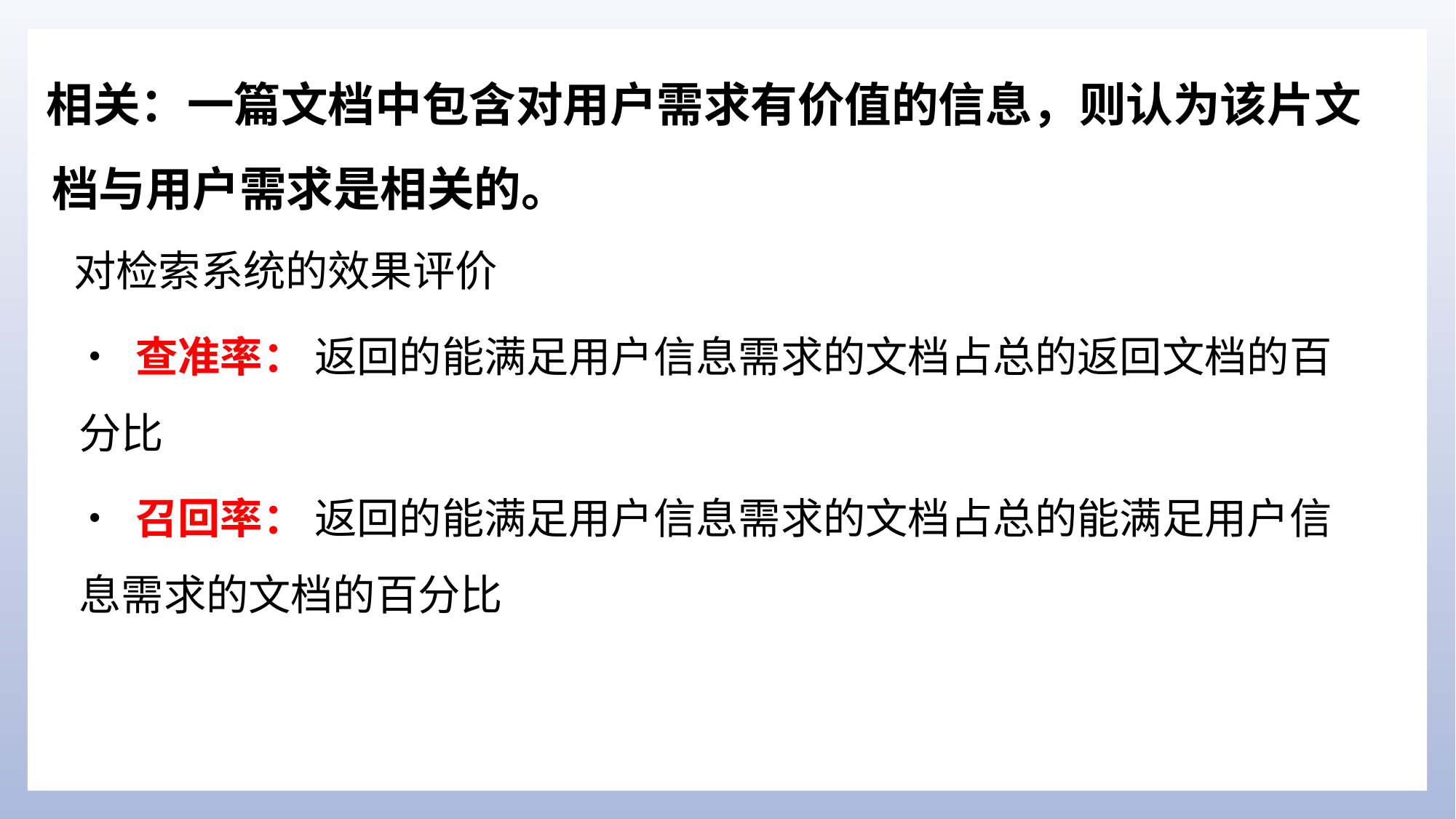

相关：一篇文档中包含对用户需求有价值的信息，则认为该片文档与用户需求是相关的。
对检索系统的效果评价
• 查准率： 返回的能满足用户信息需求的文档占总的返回文档的百分比
• 召回率： 返回的能满足用户信息需求的文档占总的能满足用户信息需求的文档的百分比